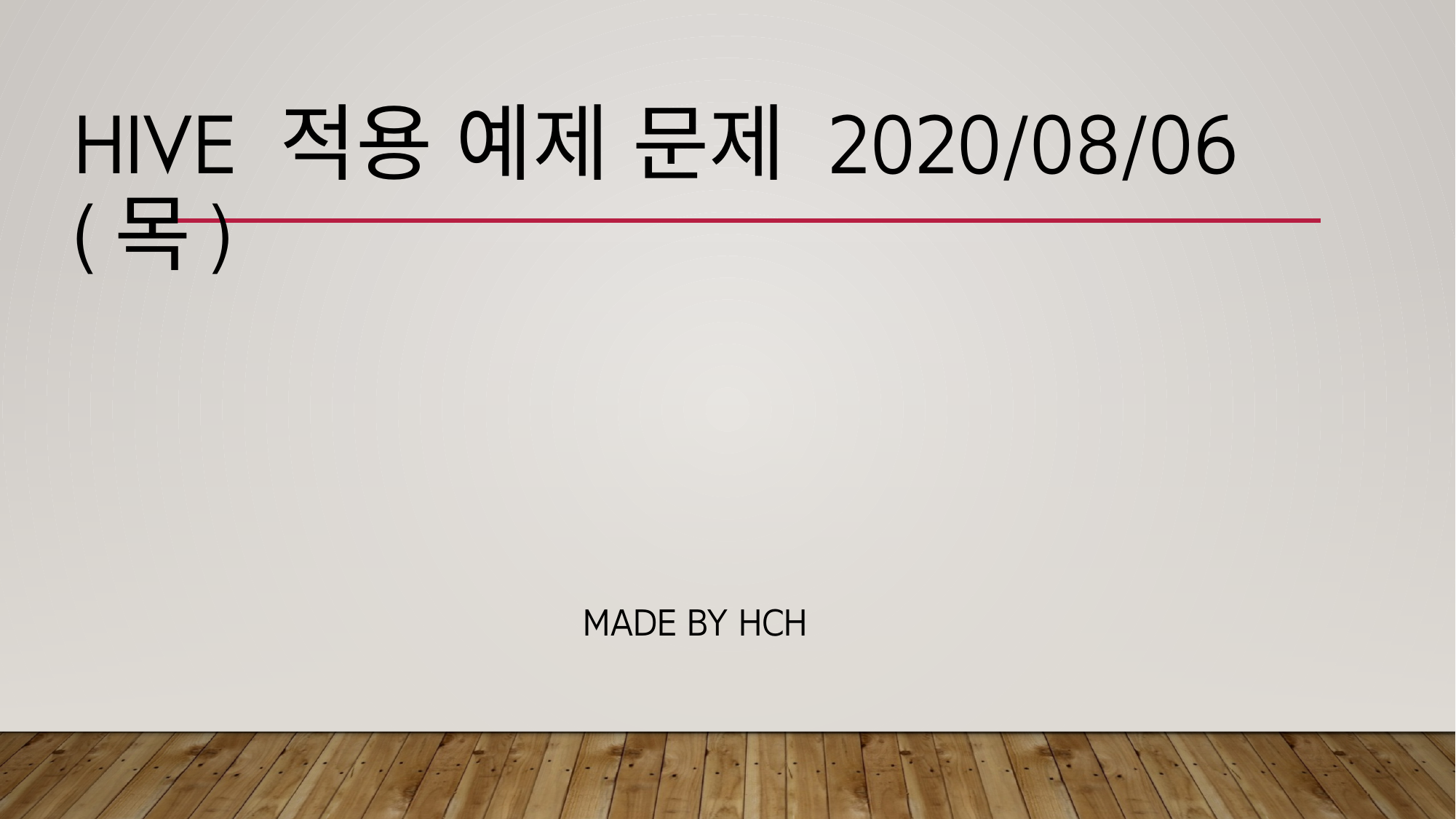

# HIVE 적용 예제 문제 2020/08/06(목)
MADE BY HCH